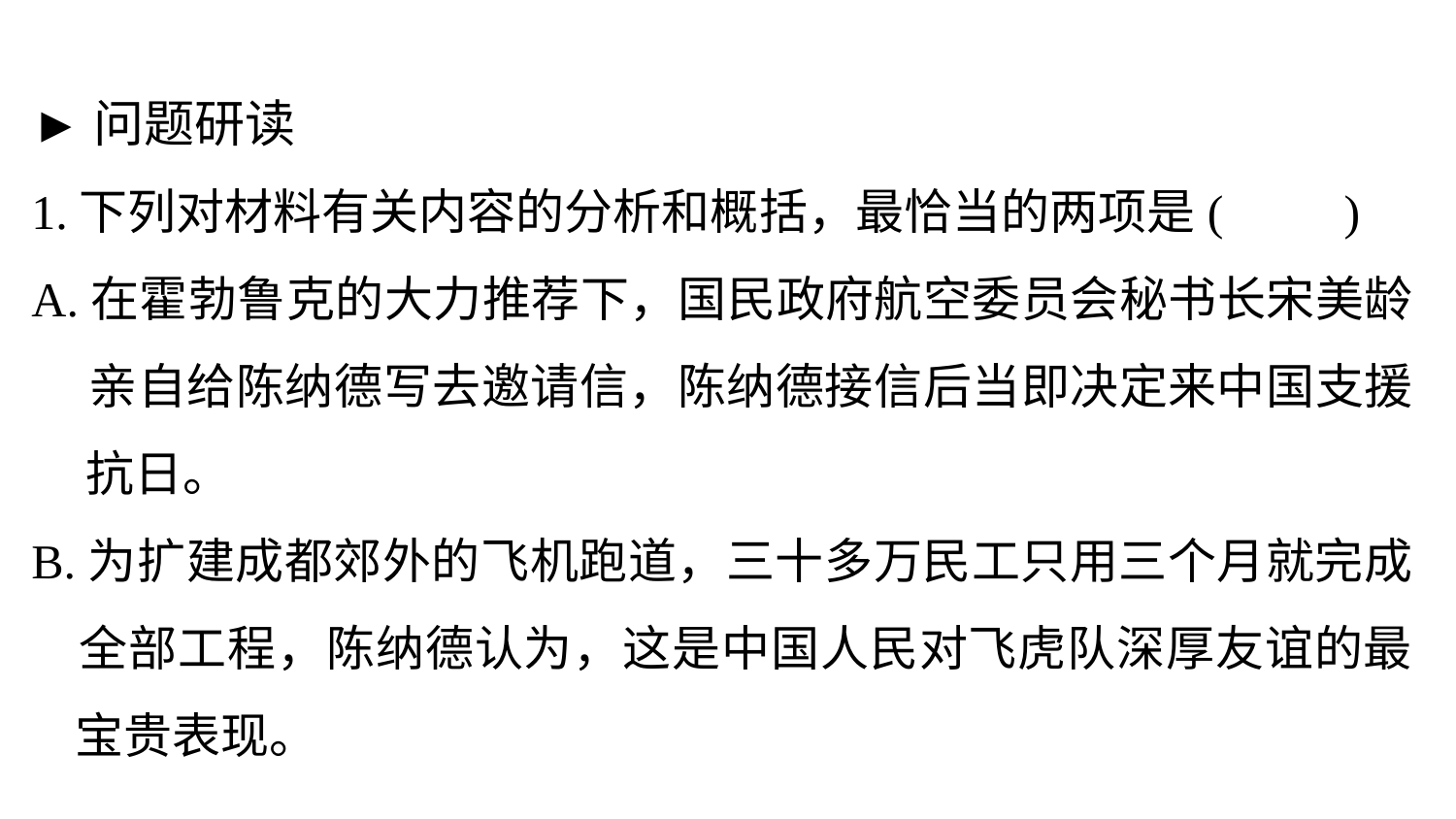

►问题研读
1.下列对材料有关内容的分析和概括，最恰当的两项是(　　)
A.在霍勃鲁克的大力推荐下，国民政府航空委员会秘书长宋美龄
     亲自给陈纳德写去邀请信，陈纳德接信后当即决定来中国支援
     抗日。
B.为扩建成都郊外的飞机跑道，三十多万民工只用三个月就完成
    全部工程，陈纳德认为，这是中国人民对飞虎队深厚友谊的最
    宝贵表现。